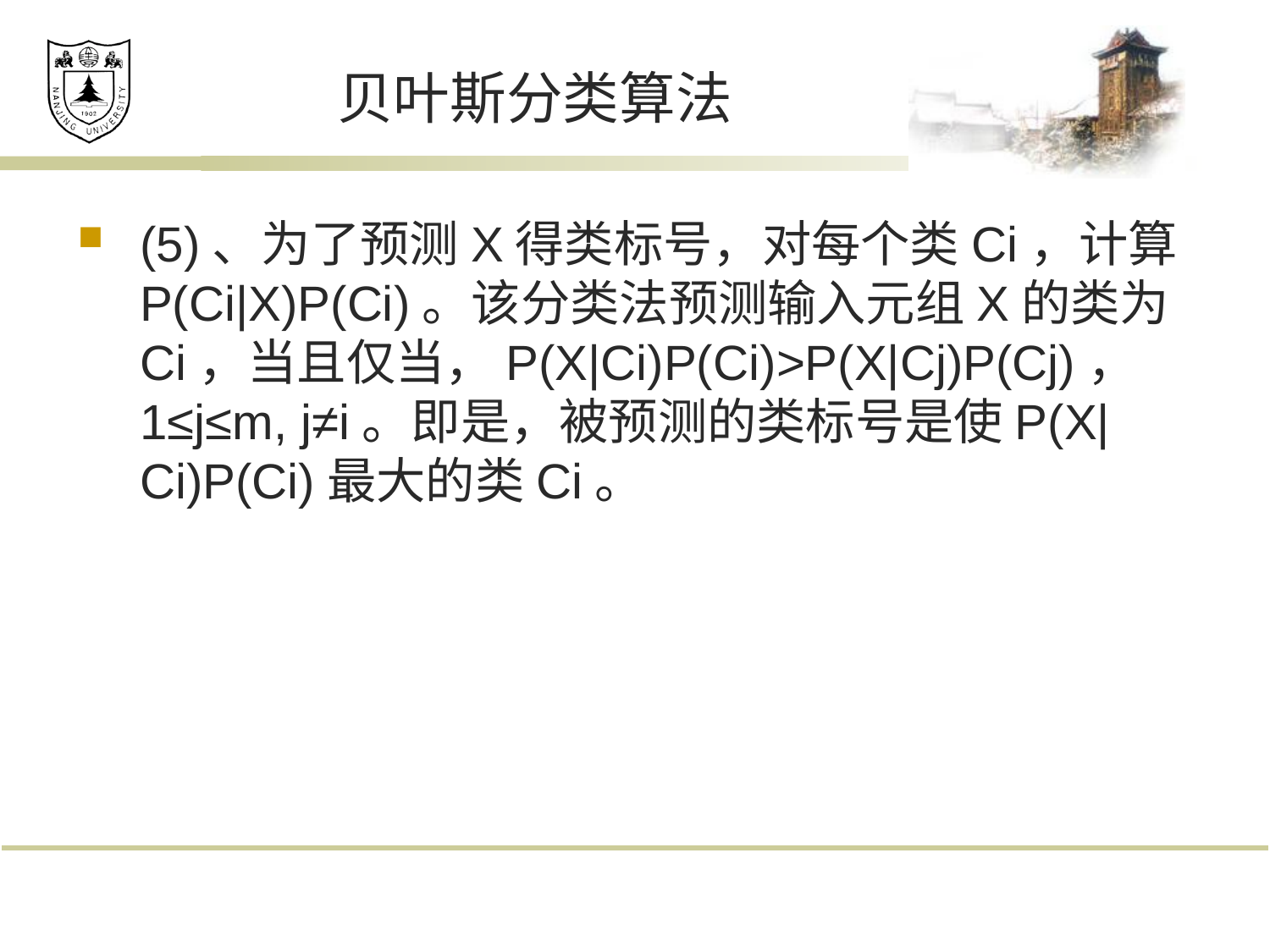

# 贝叶斯分类算法
(5)、为了预测X得类标号，对每个类Ci，计算P(Ci|X)P(Ci)。该分类法预测输入元组X的类为Ci，当且仅当，P(X|Ci)P(Ci)>P(X|Cj)P(Cj)， 1≤j≤m, j≠i。即是，被预测的类标号是使P(X|Ci)P(Ci)最大的类Ci。